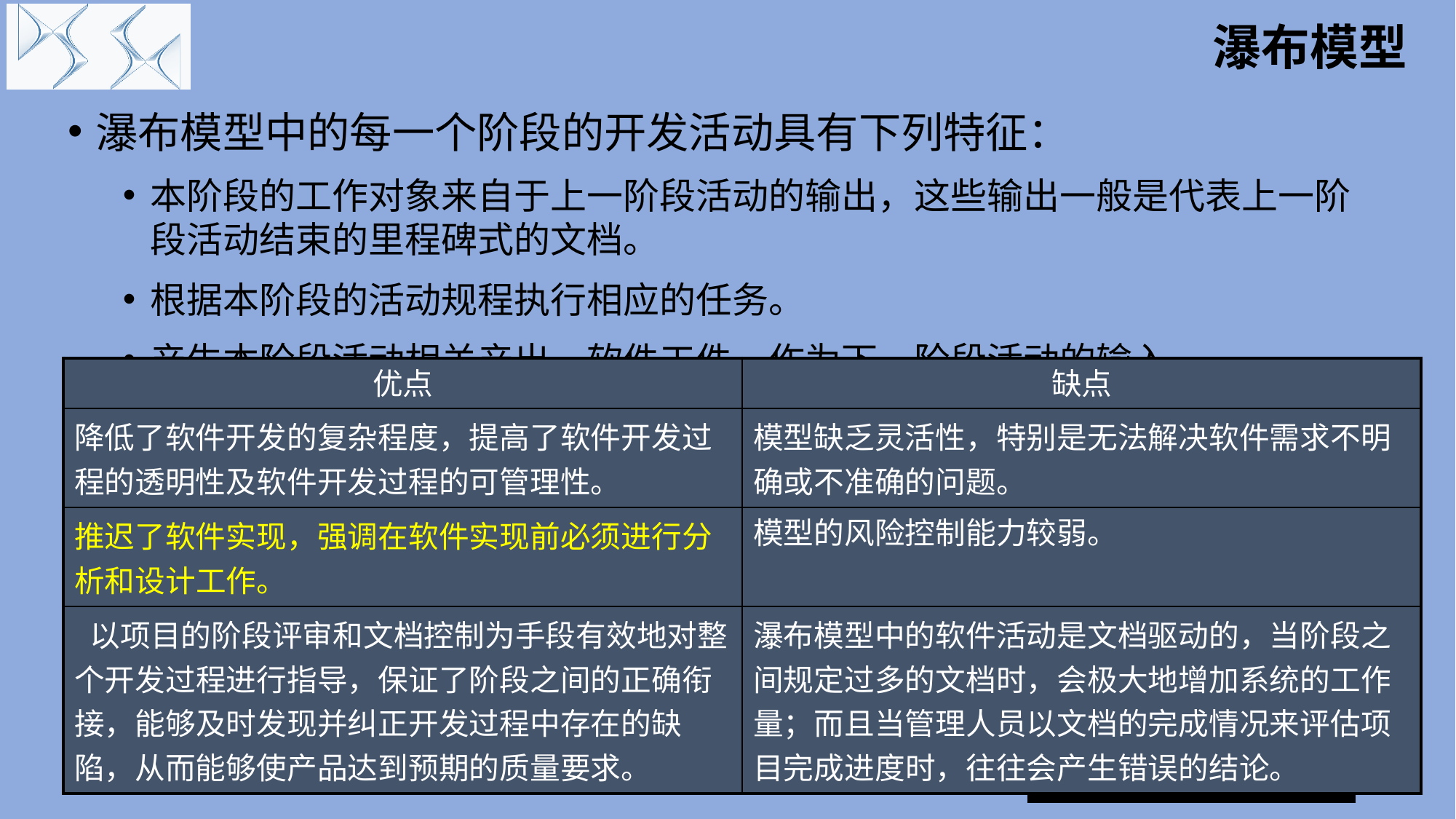

# 瀑布模型
瀑布模型中的每一个阶段的开发活动具有下列特征：
本阶段的工作对象来自于上一阶段活动的输出，这些输出一般是代表上一阶段活动结束的里程碑式的文档。
根据本阶段的活动规程执行相应的任务。
产生本阶段活动相关产出—软件工件，作为下一阶段活动的输入。
对本阶段活动执行情况进行评审。
| 优点 | 缺点 |
| --- | --- |
| 降低了软件开发的复杂程度，提高了软件开发过程的透明性及软件开发过程的可管理性。 | 模型缺乏灵活性，特别是无法解决软件需求不明确或不准确的问题。 |
| 推迟了软件实现，强调在软件实现前必须进行分析和设计工作。 | 模型的风险控制能力较弱。 |
| 以项目的阶段评审和文档控制为手段有效地对整个开发过程进行指导，保证了阶段之间的正确衔接，能够及时发现并纠正开发过程中存在的缺陷，从而能够使产品达到预期的质量要求。 | 瀑布模型中的软件活动是文档驱动的，当阶段之间规定过多的文档时，会极大地增加系统的工作量；而且当管理人员以文档的完成情况来评估项目完成进度时，往往会产生错误的结论。 |

©2015-2020 Data Science & Service Center
14